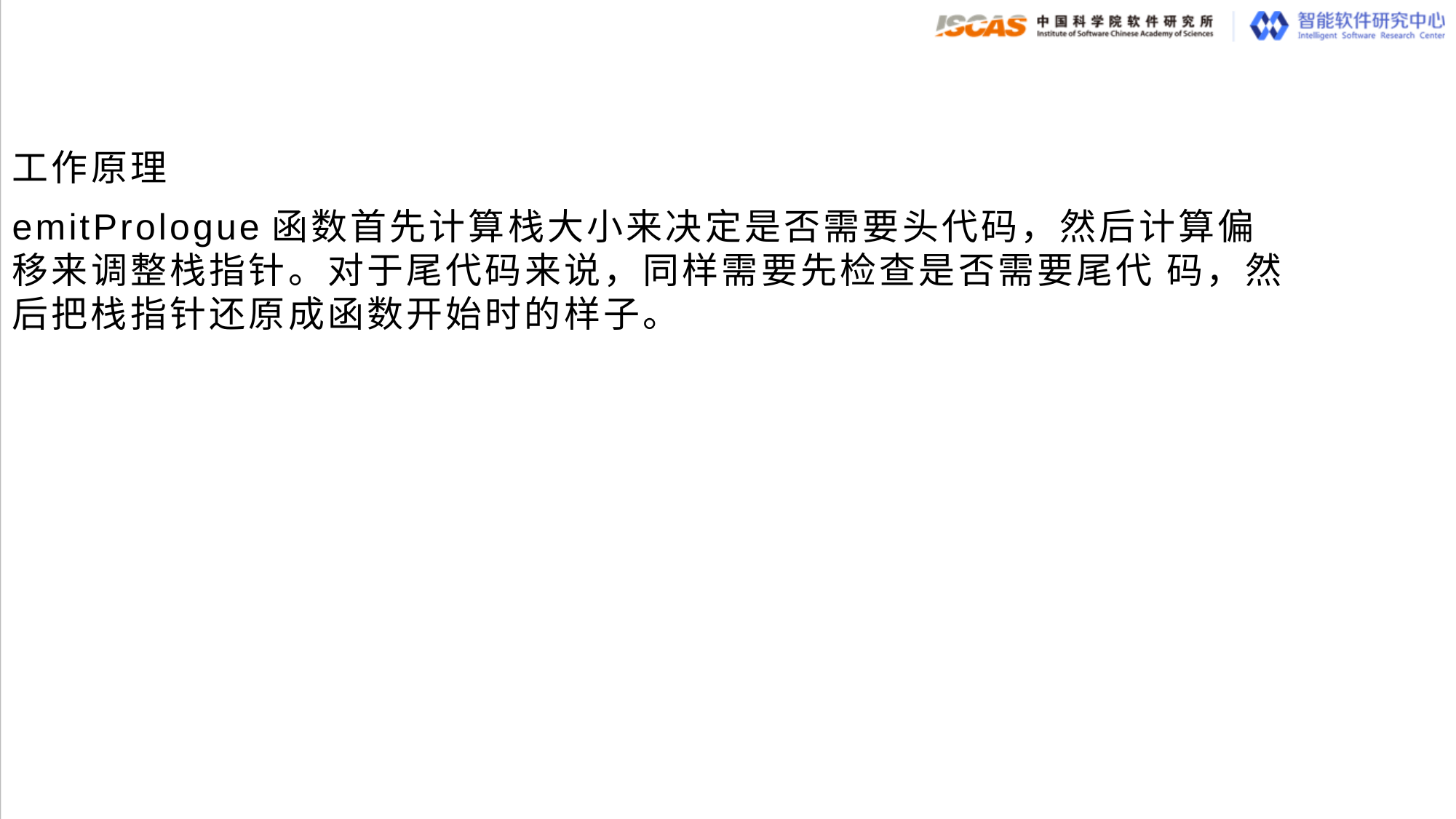

工作原理
emitPrologue函数首先计算栈大小来决定是否需要头代码，然后计算偏移来调整栈指针。对于尾代码来说，同样需要先检查是否需要尾代 码，然后把栈指针还原成函数开始时的样子。